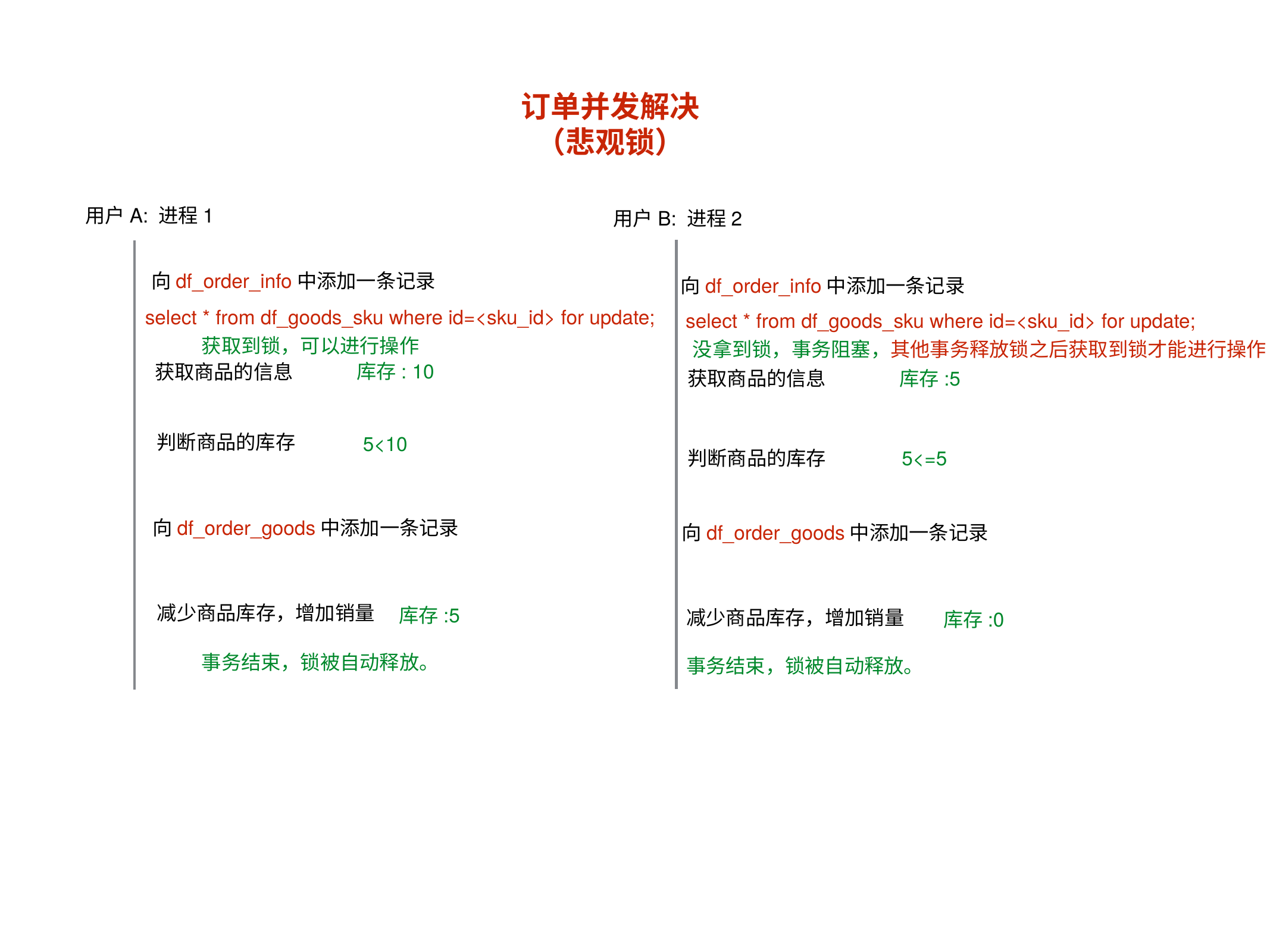

订单并发解决
（悲观锁）
用户A: 进程1
用户B: 进程2

向df_order_info中添加一条记录
向df_order_info中添加一条记录
select * from df_goods_sku where id=<sku_id> for update;
select * from df_goods_sku where id=<sku_id> for update;
获取到锁，可以进行操作
没拿到锁，事务阻塞，其他事务释放锁之后获取到锁才能进行操作
库存: 10
获取商品的信息
获取商品的信息
库存:5
判断商品的库存
5<10
判断商品的库存
5<=5
向df_order_goods中添加一条记录
向df_order_goods中添加一条记录
减少商品库存，增加销量
库存:5
减少商品库存，增加销量
库存:0
事务结束，锁被自动释放。
事务结束，锁被自动释放。